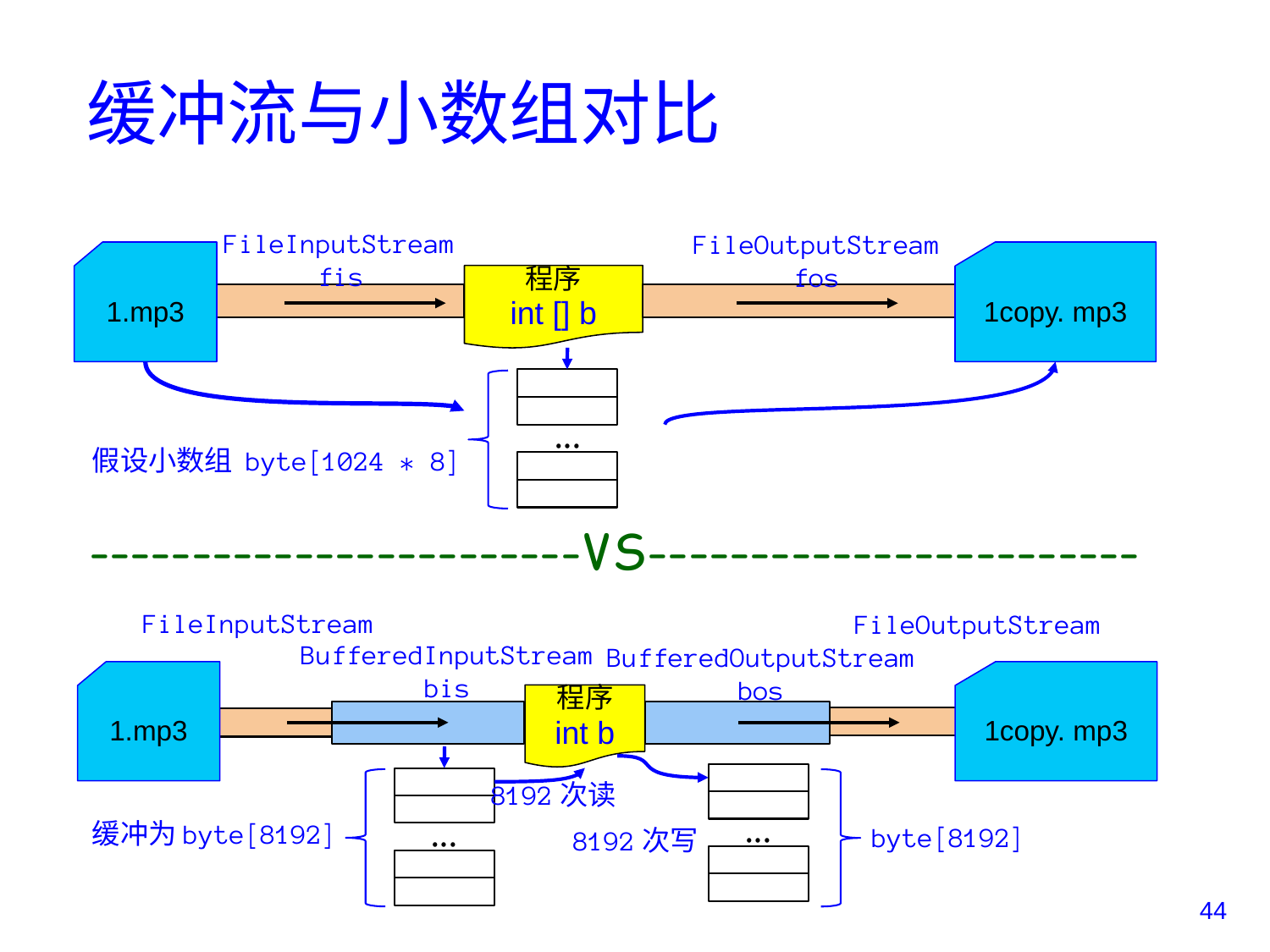

# 缓冲流与小数组对比
FileInputStream
fis
FileOutputStream
fos
1.mp3
1copy. mp3
程序
int [] b

…
假设小数组 byte[1024 * 8]

------------------------VS------------------------
FileInputStream
FileOutputStream
BufferedInputStream
bis
BufferedOutputStream
bos
1.mp3
1copy. mp3
程序
int b

8192次读

缓冲为byte[8192]
…
byte[8192]
8192次写
…

44